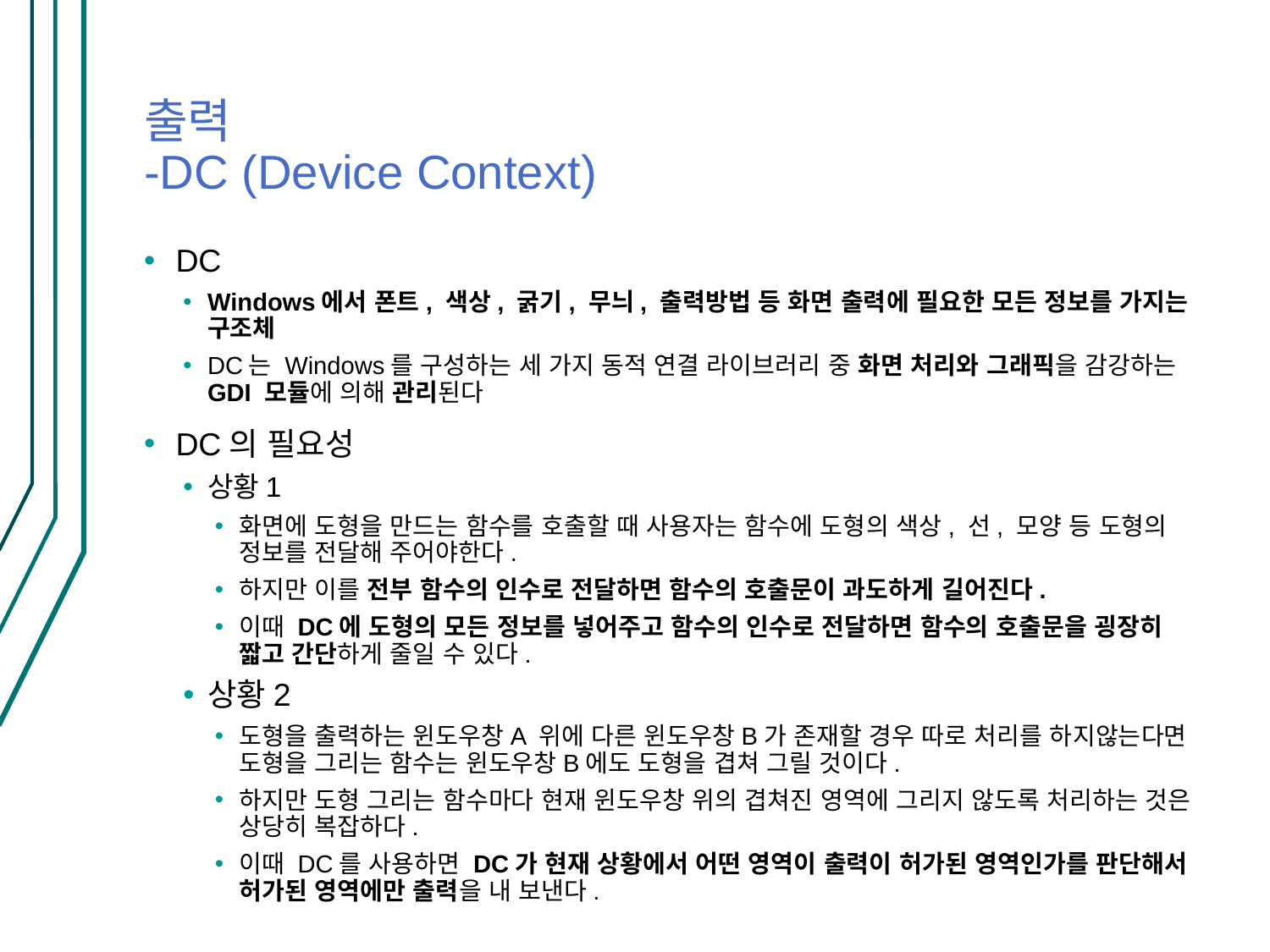

# 출력 -DC (Device Context)
DC
Windows에서 폰트, 색상, 굵기, 무늬, 출력방법 등 화면 출력에 필요한 모든 정보를 가지는 구조체
DC는 Windows를 구성하는 세 가지 동적 연결 라이브러리 중 화면 처리와 그래픽을 감강하는 GDI 모듈에 의해 관리된다
DC의 필요성
상황1
화면에 도형을 만드는 함수를 호출할 때 사용자는 함수에 도형의 색상, 선, 모양 등 도형의 정보를 전달해 주어야한다.
하지만 이를 전부 함수의 인수로 전달하면 함수의 호출문이 과도하게 길어진다.
이때 DC에 도형의 모든 정보를 넣어주고 함수의 인수로 전달하면 함수의 호출문을 굉장히 짧고 간단하게 줄일 수 있다.
상황2
도형을 출력하는 윈도우창A 위에 다른 윈도우창B가 존재할 경우 따로 처리를 하지않는다면 도형을 그리는 함수는 윈도우창B에도 도형을 겹쳐 그릴 것이다.
하지만 도형 그리는 함수마다 현재 윈도우창 위의 겹쳐진 영역에 그리지 않도록 처리하는 것은 상당히 복잡하다.
이때 DC를 사용하면 DC가 현재 상황에서 어떤 영역이 출력이 허가된 영역인가를 판단해서 허가된 영역에만 출력을 내 보낸다.